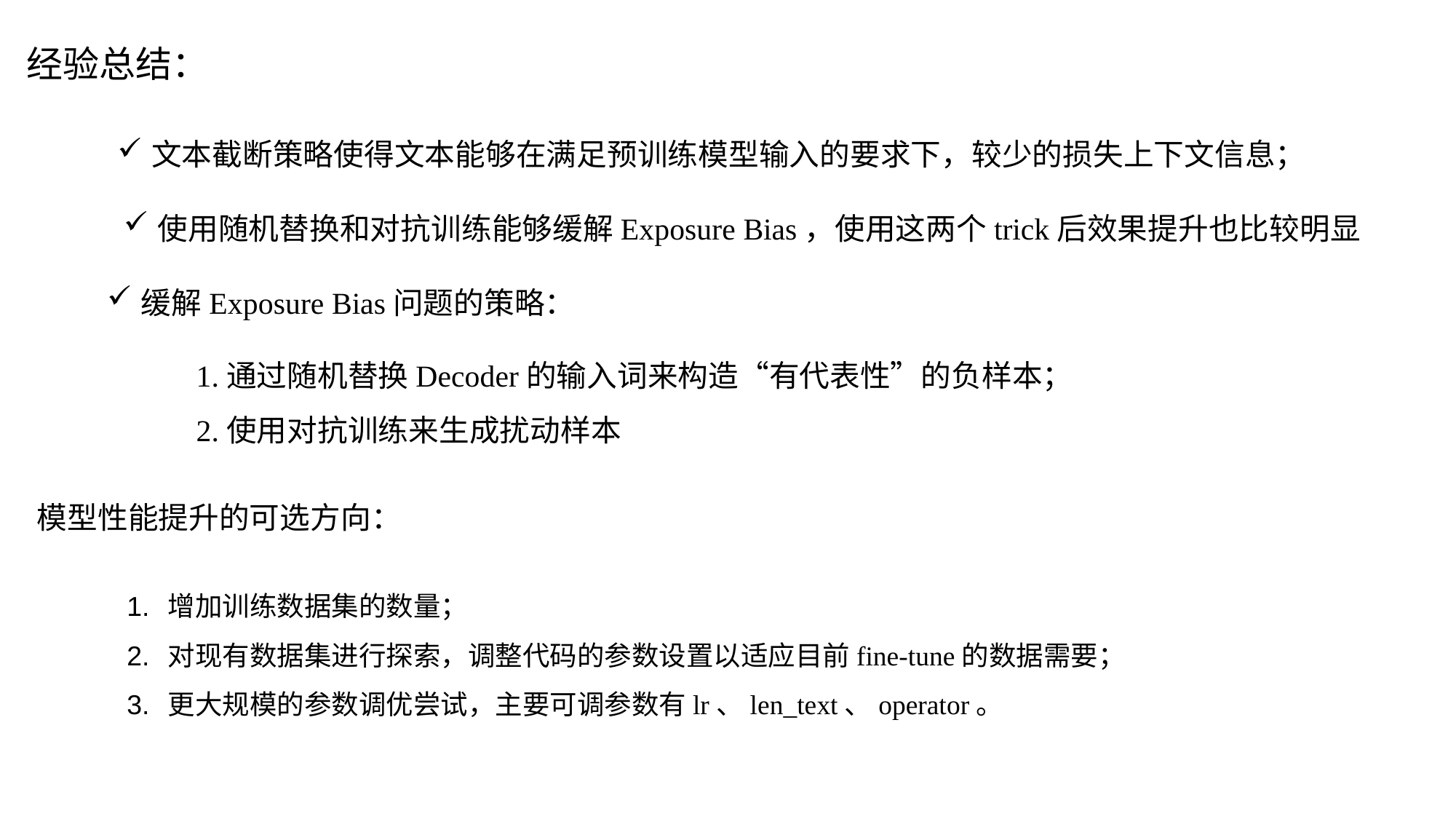

经验总结：
文本截断策略使得文本能够在满足预训练模型输入的要求下，较少的损失上下文信息；
使用随机替换和对抗训练能够缓解Exposure Bias，使用这两个trick后效果提升也比较明显
缓解Exposure Bias问题的策略：
1.通过随机替换Decoder的输入词来构造“有代表性”的负样本；
2.使用对抗训练来生成扰动样本
模型性能提升的可选方向：
增加训练数据集的数量；
对现有数据集进行探索，调整代码的参数设置以适应目前fine-tune的数据需要；
更大规模的参数调优尝试，主要可调参数有lr、len_text、operator。